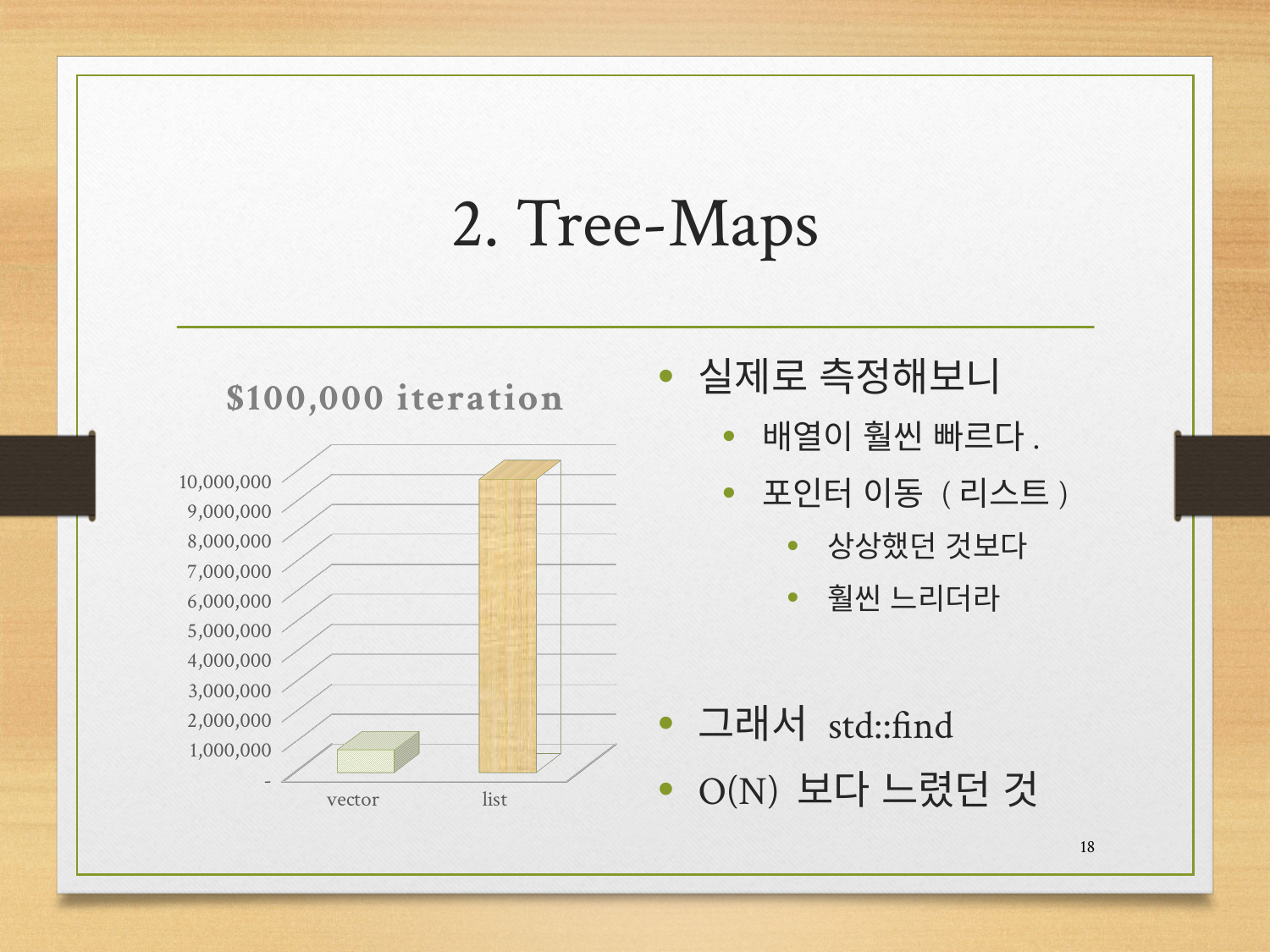

# 2. Tree-Maps
실제로 측정해보니
배열이 훨씬 빠르다.
포인터 이동 (리스트)
상상했던 것보다
훨씬 느리더라

그래서 std::find
O(N) 보다 느렸던 것

[unsupported chart]

18